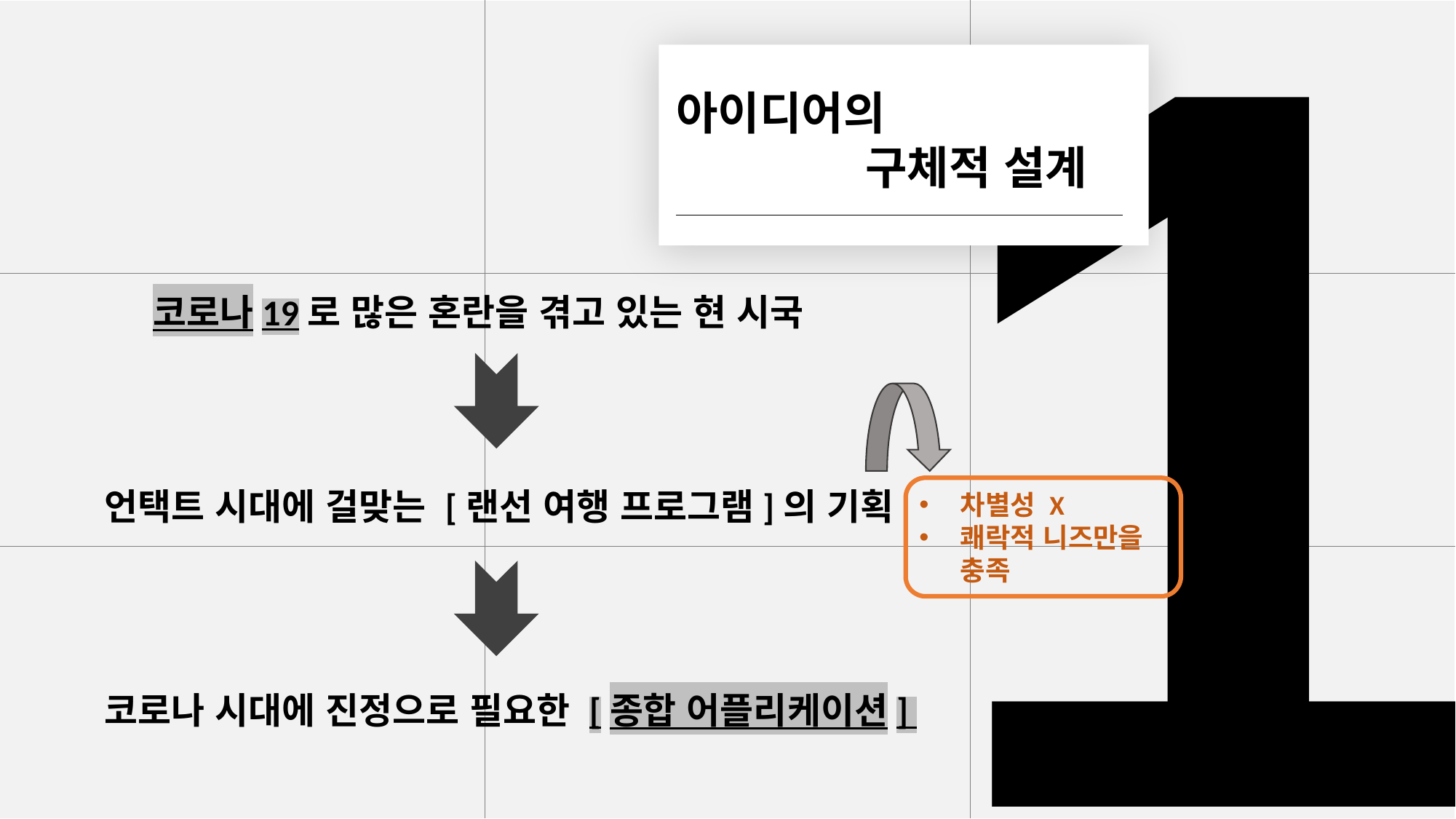

|  |  |  |
| --- | --- | --- |
|  |  |  |
|  |  |  |
1

아이디어의
              구체적 설계
코로나19로 많은 혼란을 겪고 있는 현 시국

언택트 시대에 걸맞는 [랜선 여행 프로그램]의 기획
차별성 X
쾌락적 니즈만을 충족

코로나 시대에 진정으로 필요한 [종합 어플리케이션]